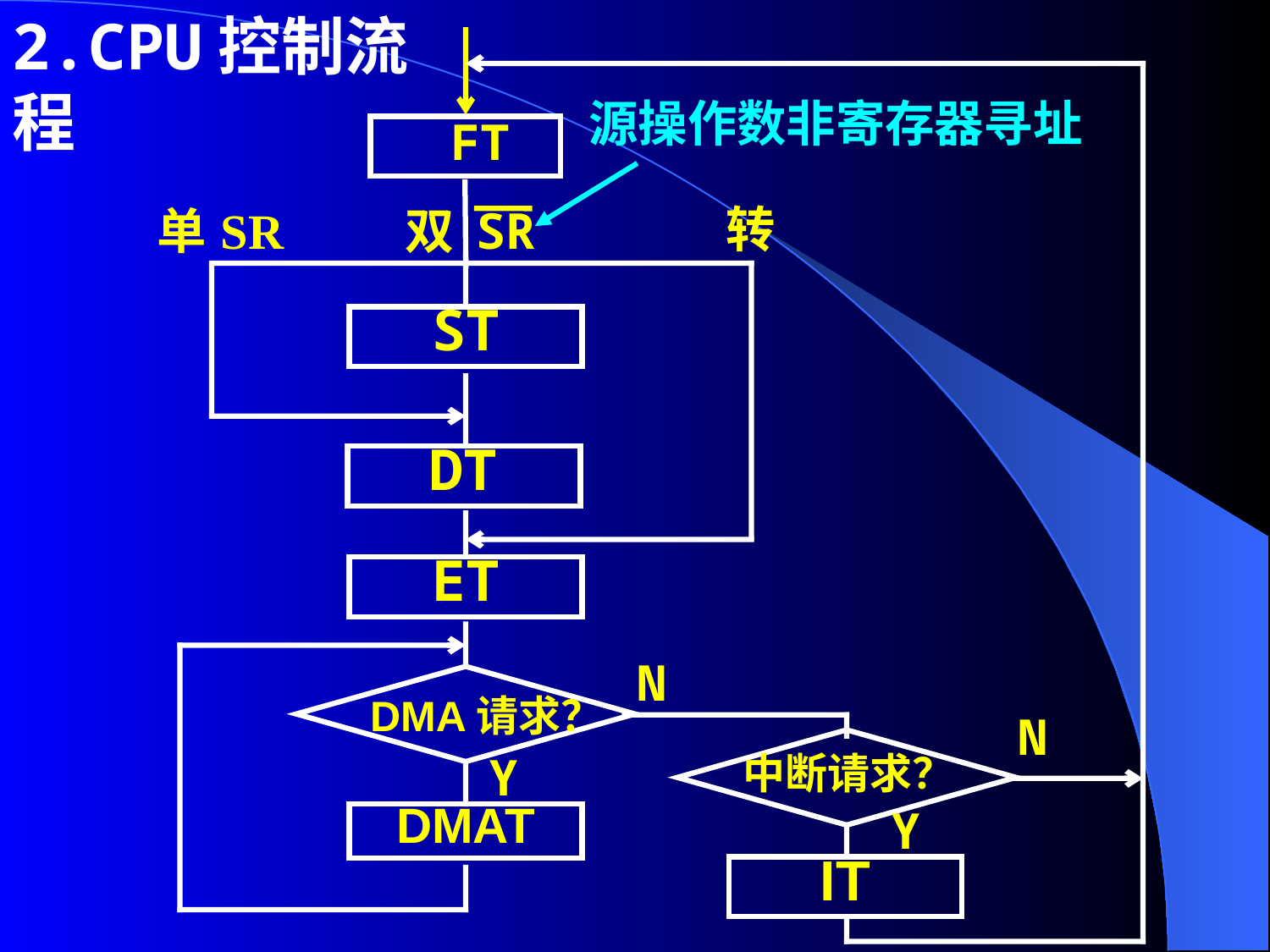

2.CPU控制流程

源操作数非寄存器寻址
  FT

转
双
单
SR
SR

ST

DT

ET

N

DMA请求？
N

中断请求？
Y

Y
DMAT

IT